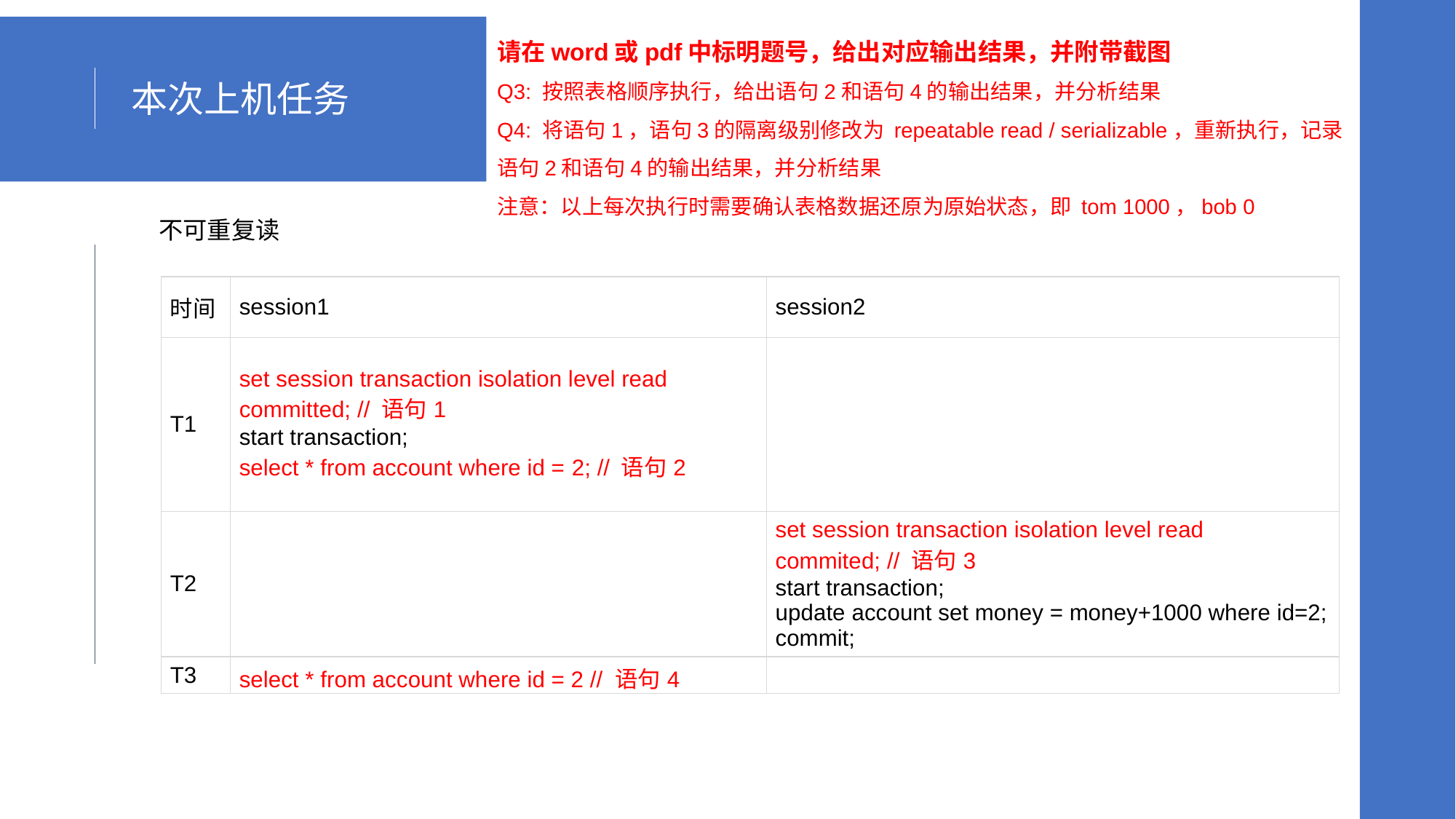

请在word或pdf中标明题号，给出对应输出结果，并附带截图
Q3: 按照表格顺序执行，给出语句2和语句4的输出结果，并分析结果
Q4: 将语句1，语句3的隔离级别修改为 repeatable read / serializable，重新执行，记录语句2和语句4的输出结果，并分析结果
注意：以上每次执行时需要确认表格数据还原为原始状态，即 tom 1000，bob 0
 本次上机任务
不可重复读
| 时间 | session1 | session2 |
| --- | --- | --- |
| T1 | set session transaction isolation level read committed; // 语句1 start transaction; select \* from account where id = 2; // 语句2 |  |
| T2 |  | set session transaction isolation level read commited; // 语句3 start transaction; update account set money = money+1000 where id=2; commit; |
| T3 | select \* from account where id = 2 // 语句4 |  |